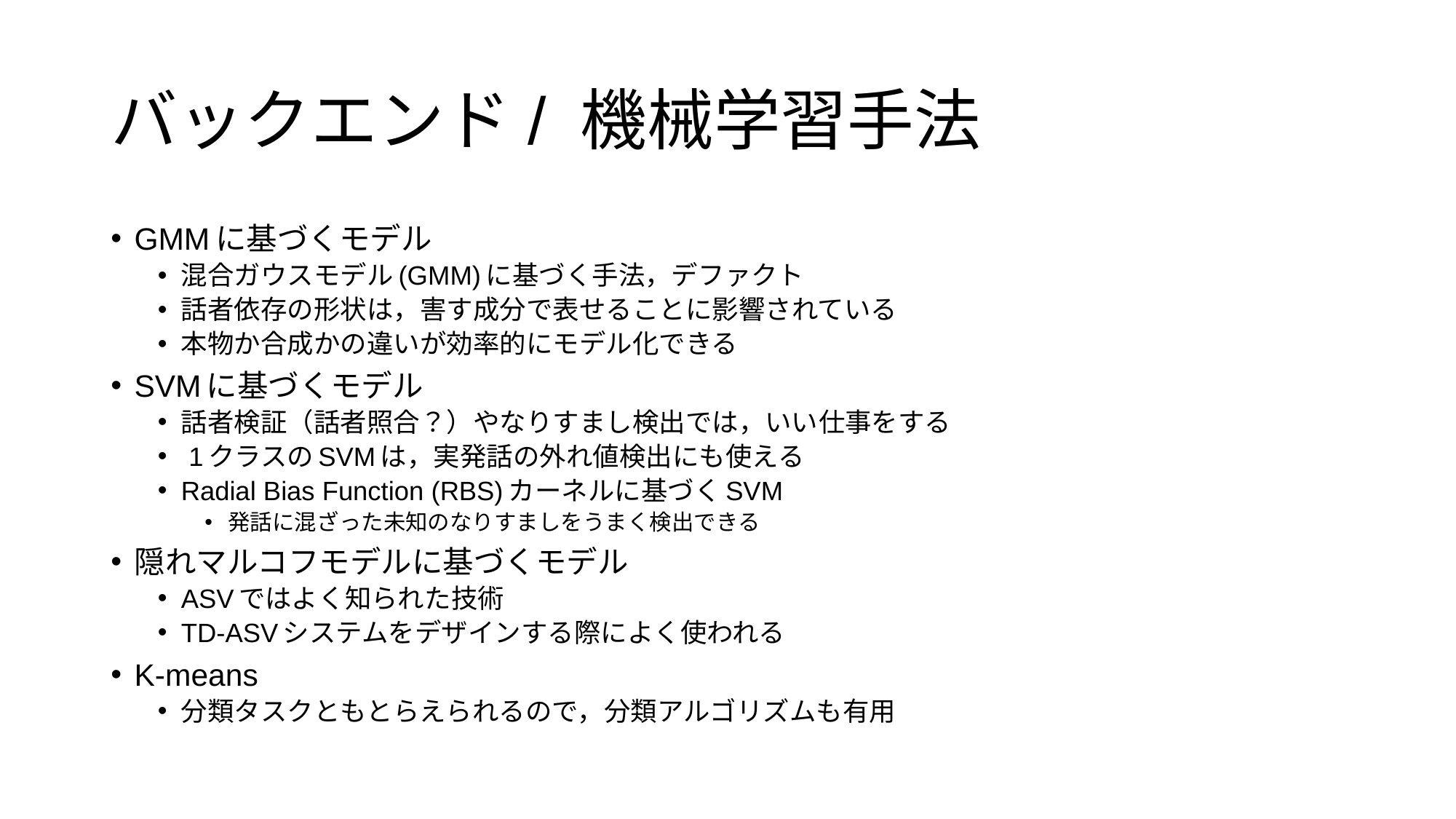

# バックエンド/ 機械学習手法
GMMに基づくモデル
混合ガウスモデル(GMM)に基づく手法，デファクト
話者依存の形状は，害す成分で表せることに影響されている
本物か合成かの違いが効率的にモデル化できる
SVMに基づくモデル
話者検証（話者照合？）やなりすまし検出では，いい仕事をする
 1クラスのSVMは，実発話の外れ値検出にも使える
Radial Bias Function (RBS)カーネルに基づくSVM
発話に混ざった未知のなりすましをうまく検出できる
隠れマルコフモデルに基づくモデル
ASVではよく知られた技術
TD-ASVシステムをデザインする際によく使われる
K-means
分類タスクともとらえられるので，分類アルゴリズムも有用